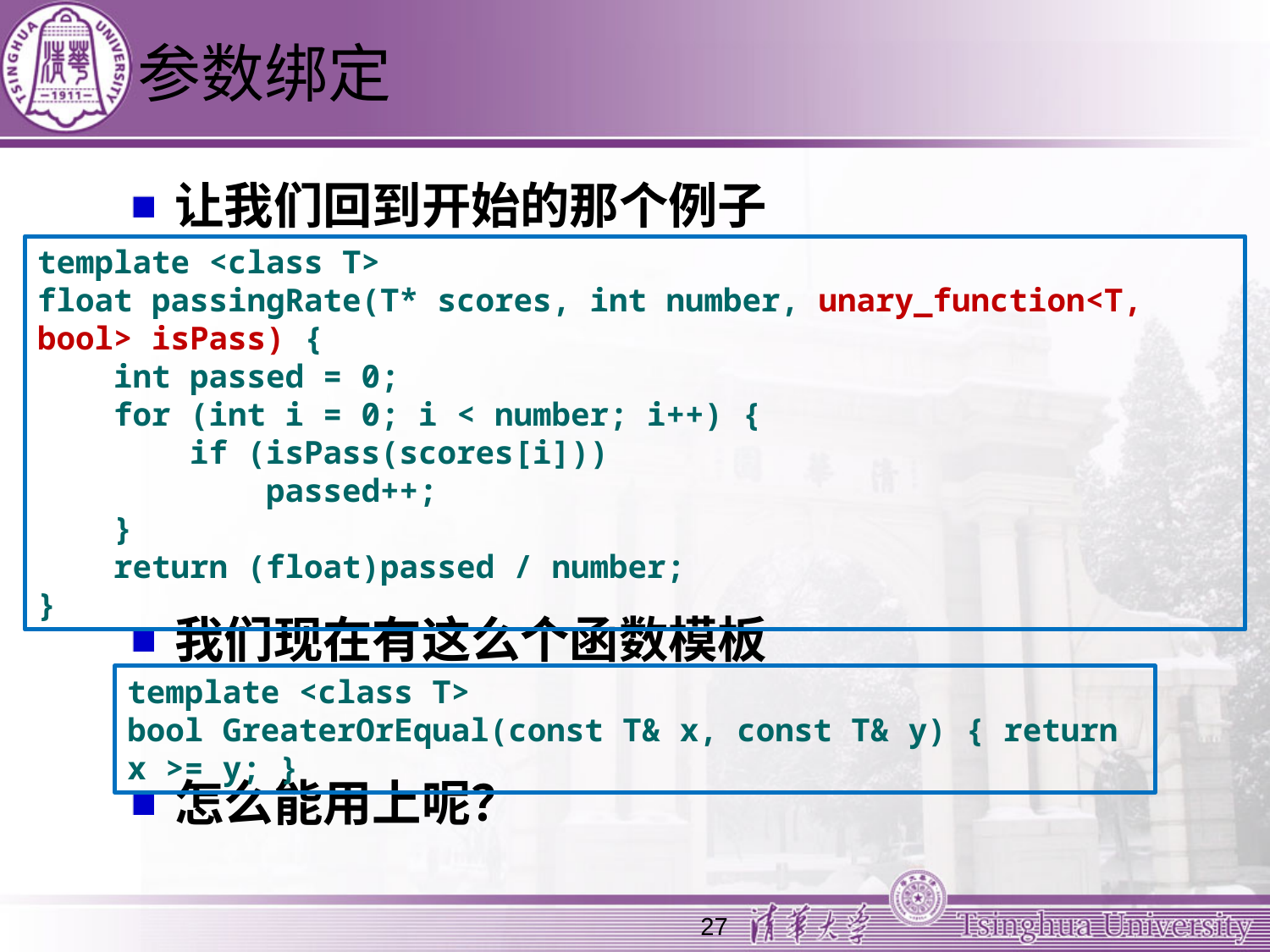

# 参数绑定
让我们回到开始的那个例子

我们现在有这么个函数模板

怎么能用上呢？

template <class T>
float passingRate(T* scores, int number, unary_function<T, bool> isPass) {
    int passed = 0;
    for (int i = 0; i < number; i++) {
        if (isPass(scores[i]))
            passed++;
    }
    return (float)passed / number;
}
template <class T>
bool GreaterOrEqual(const T& x, const T& y) { return x >= y; }
27